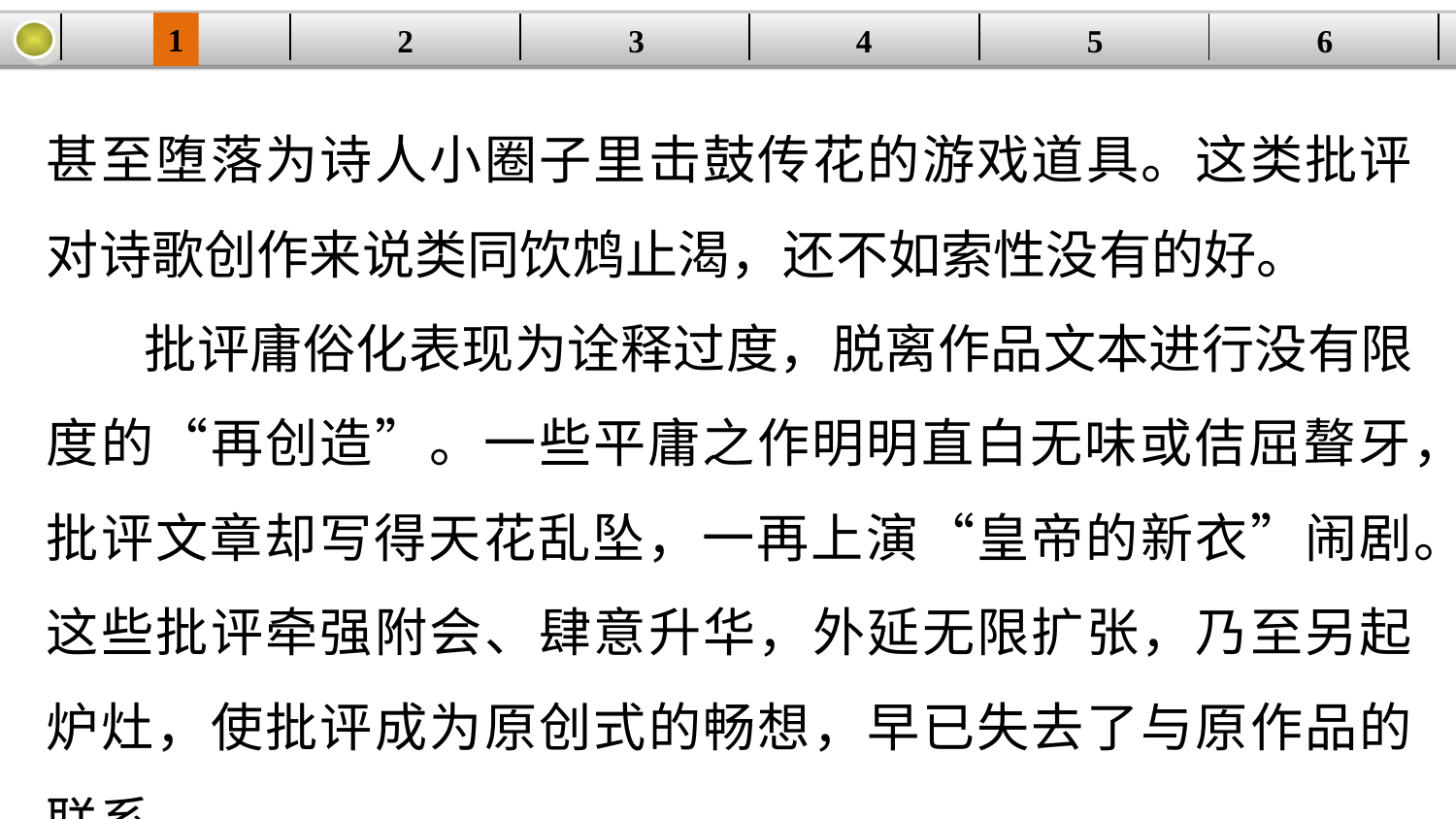

1
3
4
5
6
2
|  |  |  |  |  |  |
| --- | --- | --- | --- | --- | --- |

甚至堕落为诗人小圈子里击鼓传花的游戏道具。这类批评对诗歌创作来说类同饮鸩止渴，还不如索性没有的好。
       批评庸俗化表现为诠释过度，脱离作品文本进行没有限度的“再创造”。一些平庸之作明明直白无味或佶屈聱牙，批评文章却写得天花乱坠，一再上演“皇帝的新衣”闹剧。这些批评牵强附会、肆意升华，外延无限扩张，乃至另起炉灶，使批评成为原创式的畅想，早已失去了与原作品的联系。